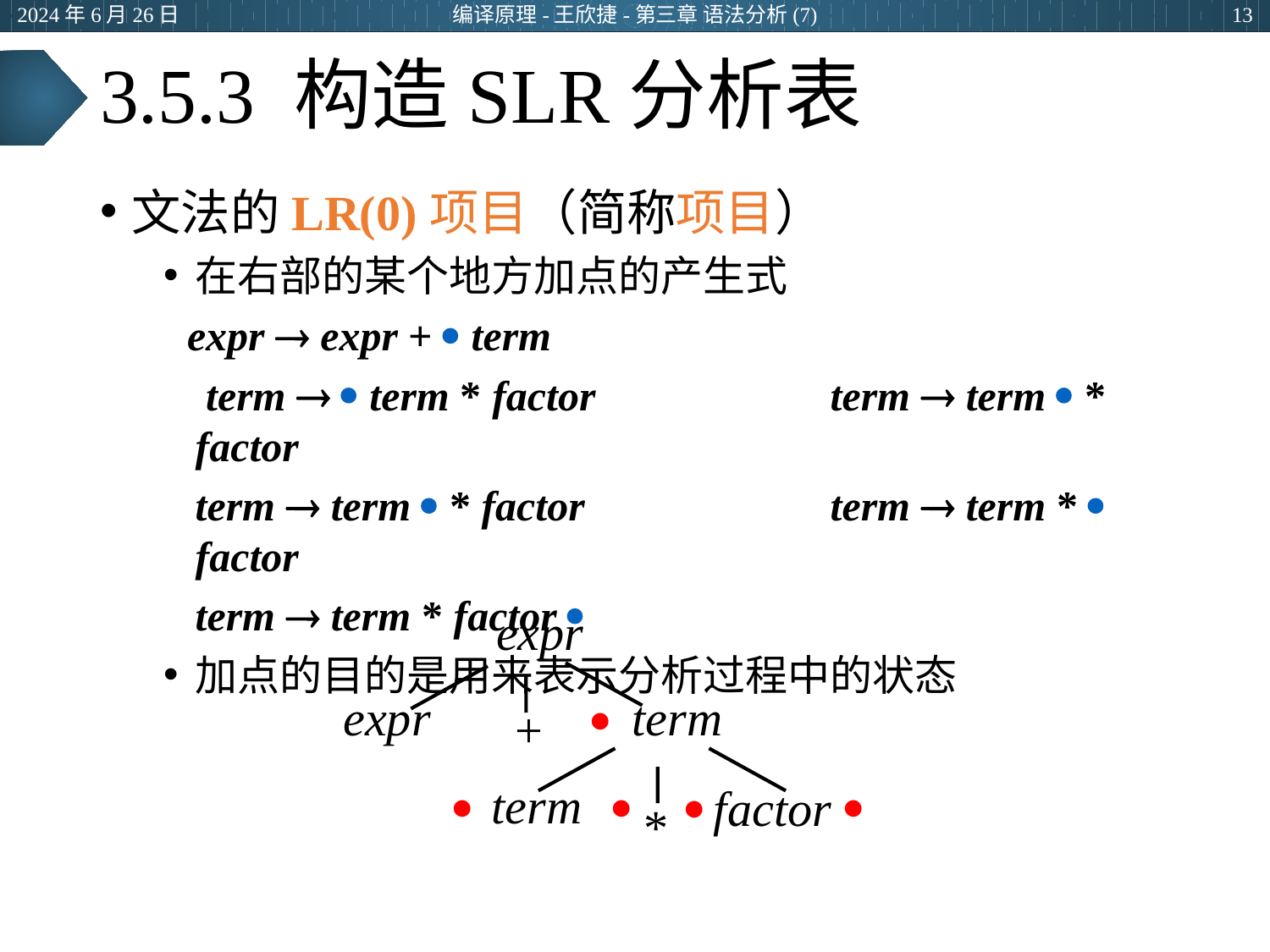

2024年6月26日
编译原理-王欣捷-第三章 语法分析(7)
13
# 3.5.3 构造SLR分析表
文法的LR(0)项目（简称项目）
在右部的某个地方加点的产生式
  expr → expr + • term
    term → • term * factor		term → term • * factor
	term → term • * factor 		term → term * • factor
 	term → term * factor •
加点的目的是用来表示分析过程中的状态
expr

expr
term
+

  •

term
factor
*
  •
  •
  •
  •